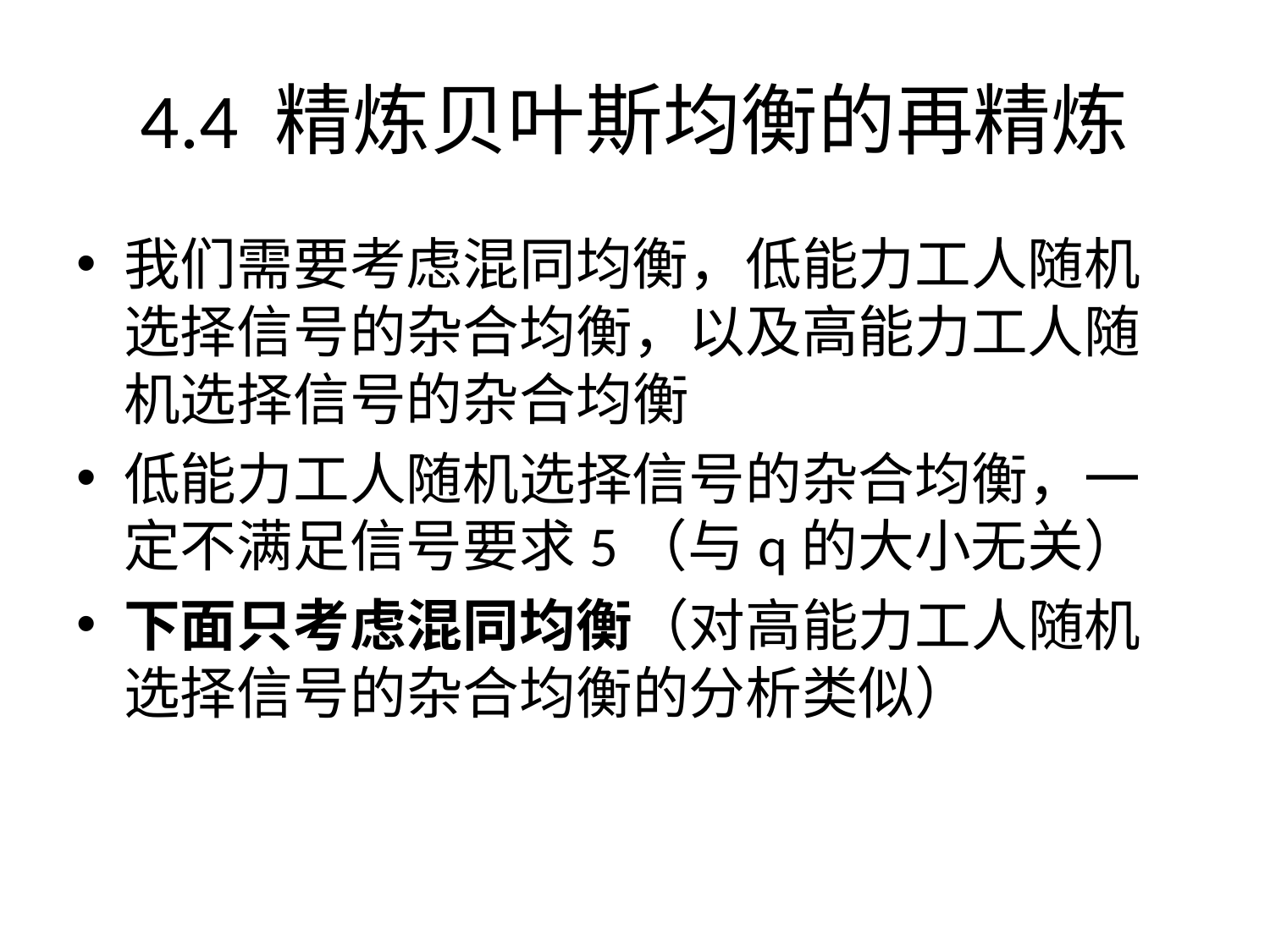

4.4 精炼贝叶斯均衡的再精炼
我们需要考虑混同均衡，低能力工人随机选择信号的杂合均衡，以及高能力工人随机选择信号的杂合均衡
低能力工人随机选择信号的杂合均衡，一定不满足信号要求5（与q的大小无关）
下面只考虑混同均衡（对高能力工人随机选择信号的杂合均衡的分析类似）